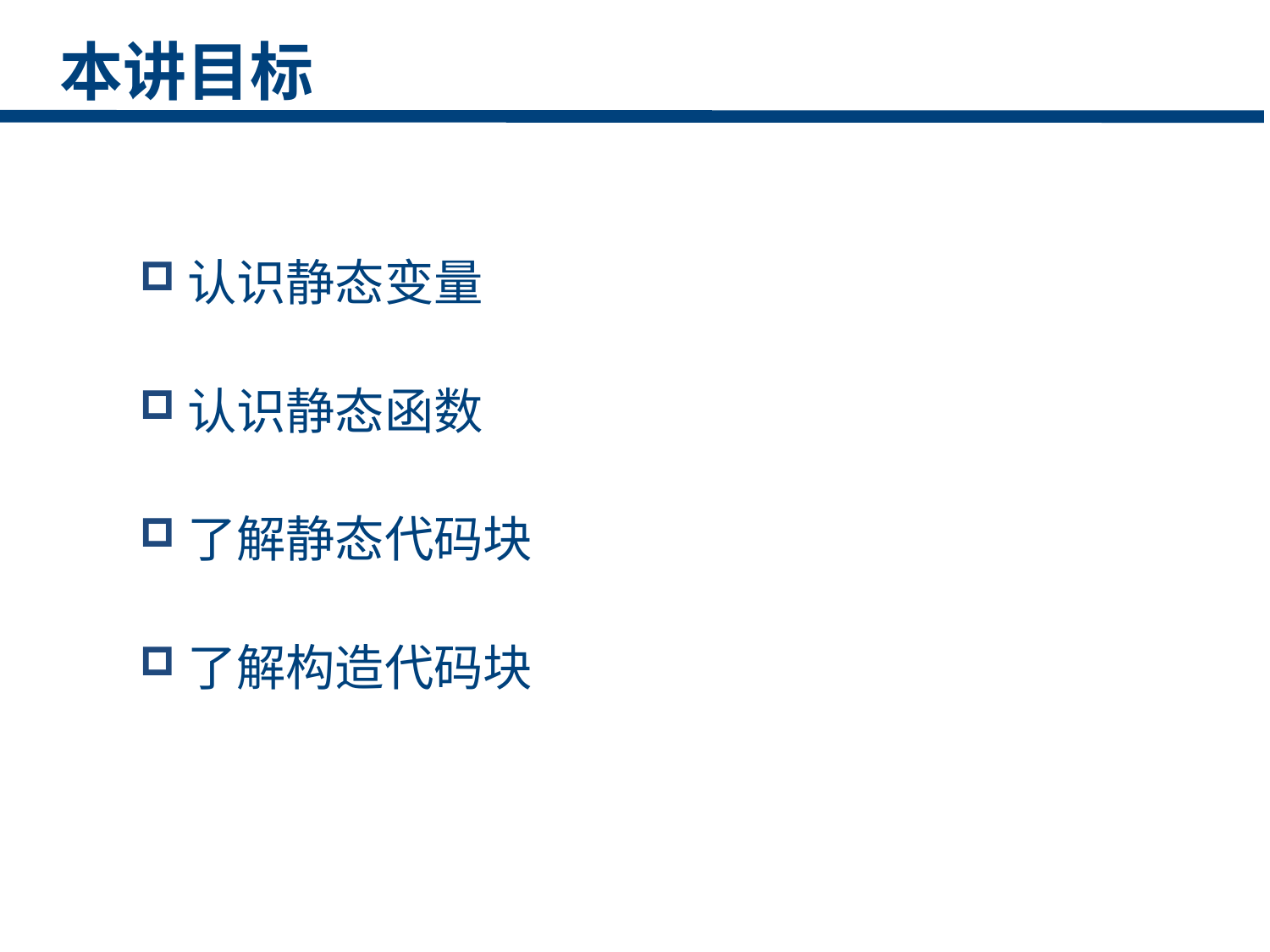

本讲目标
认识静态变量
认识静态函数
了解静态代码块
了解构造代码块
点击添加文本
点击添加文本
点击添加文本
点击添加文本